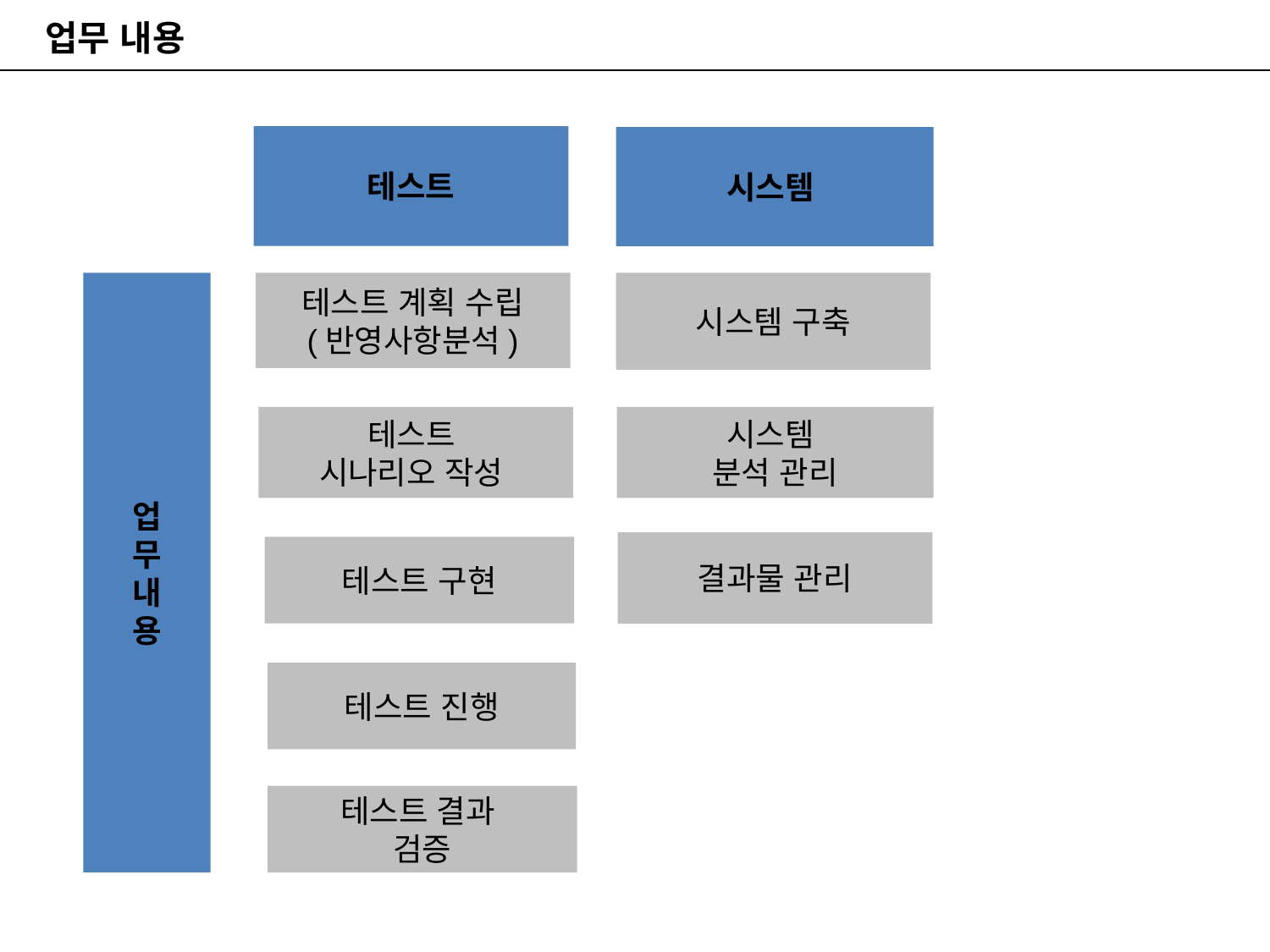

업무 내용
테스트
시스템
업
무
내
용
테스트 계획 수립
(반영사항분석)
시스템 구축
테스트
시나리오 작성
시스템
분석 관리
결과물 관리
테스트 구현
테스트 진행
테스트 결과
검증